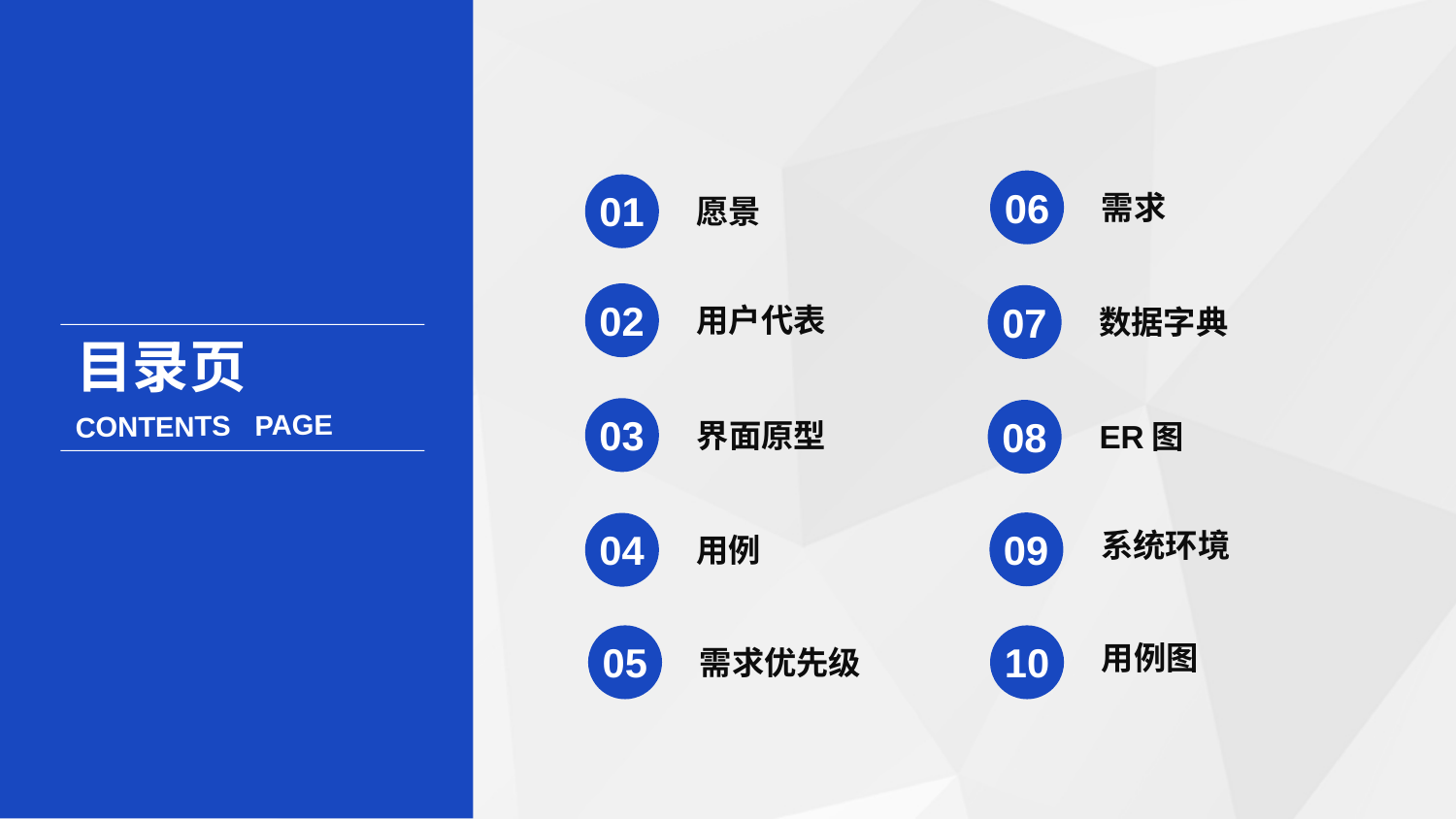

06

01
需求
愿景

02

07
用户代表
数据字典
目录页

CONTENTS   PAGE

03

08
界面原型
ER图

09

04
系统环境
用例

05

10
用例图
需求优先级